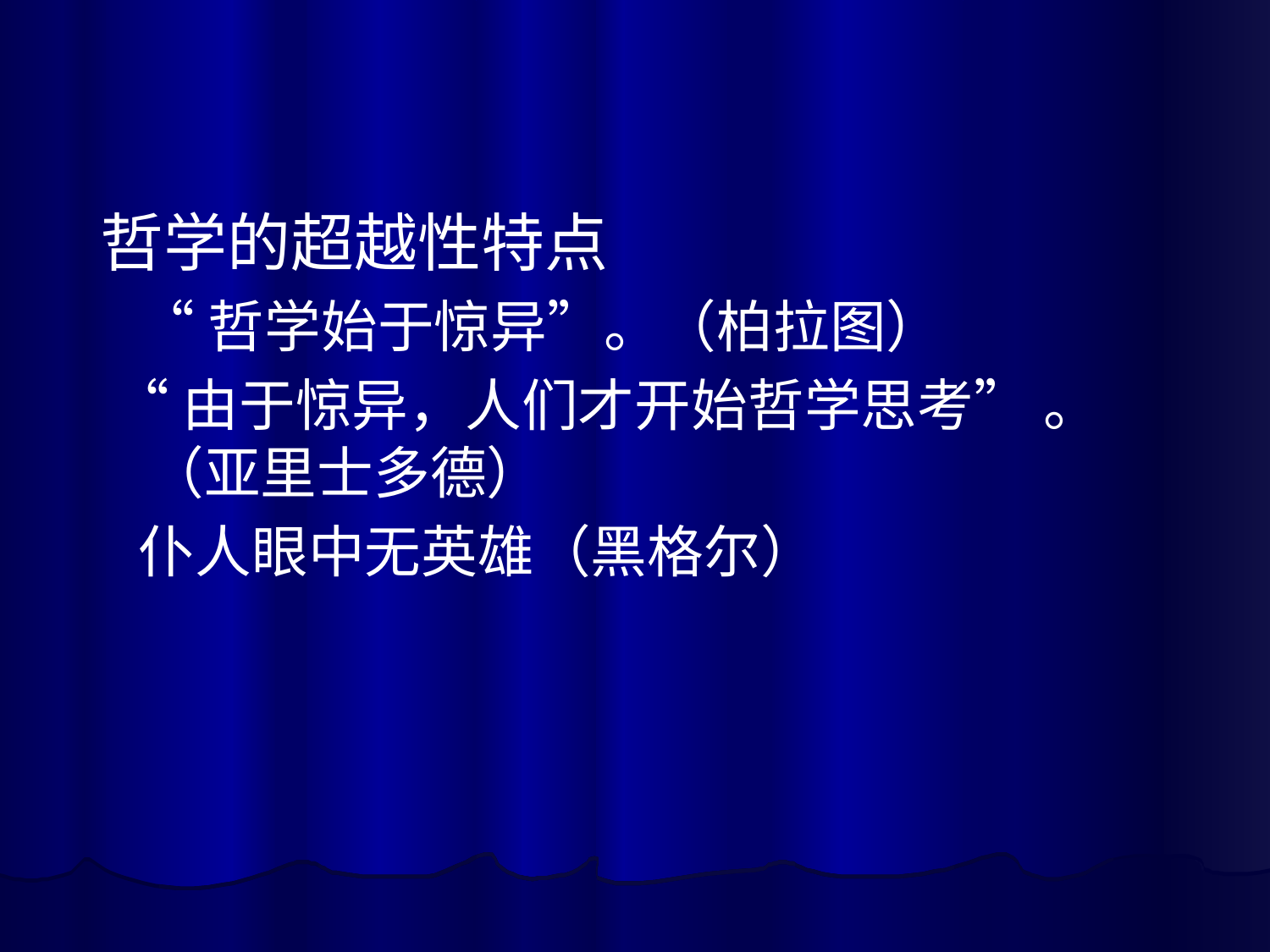

哲学的超越性特点
   “哲学始于惊异”。（柏拉图）
 “由于惊异，人们才开始哲学思考” 。（亚里士多德）
  仆人眼中无英雄（黑格尔）